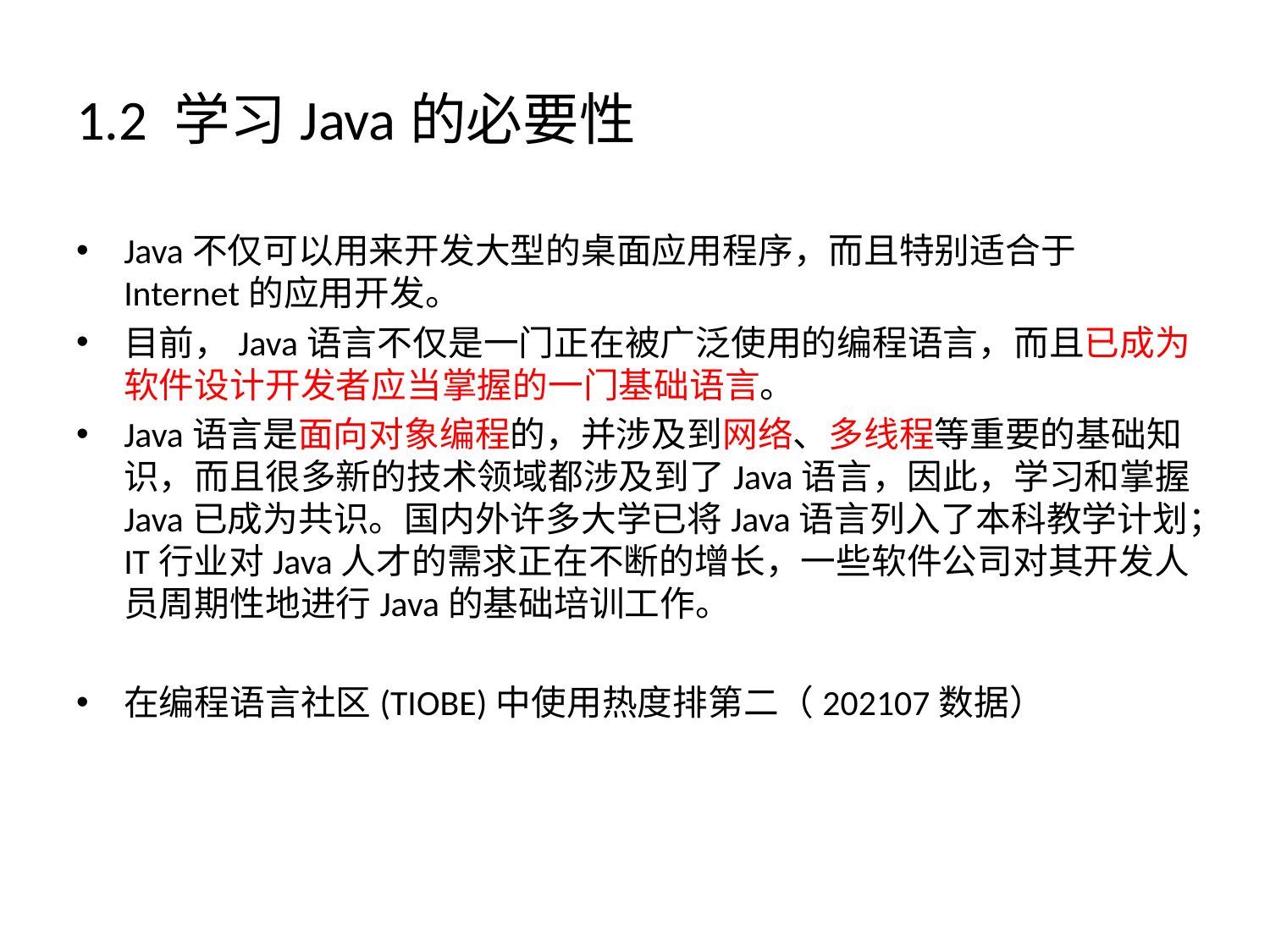

# 1.2 学习Java的必要性
Java不仅可以用来开发大型的桌面应用程序，而且特别适合于Internet的应用开发。
目前，Java语言不仅是一门正在被广泛使用的编程语言，而且已成为软件设计开发者应当掌握的一门基础语言。
Java语言是面向对象编程的，并涉及到网络、多线程等重要的基础知识，而且很多新的技术领域都涉及到了Java语言，因此，学习和掌握Java已成为共识。国内外许多大学已将Java语言列入了本科教学计划；IT行业对Java人才的需求正在不断的增长，一些软件公司对其开发人员周期性地进行Java的基础培训工作。

在编程语言社区(TIOBE)中使用热度排第二（202107数据）